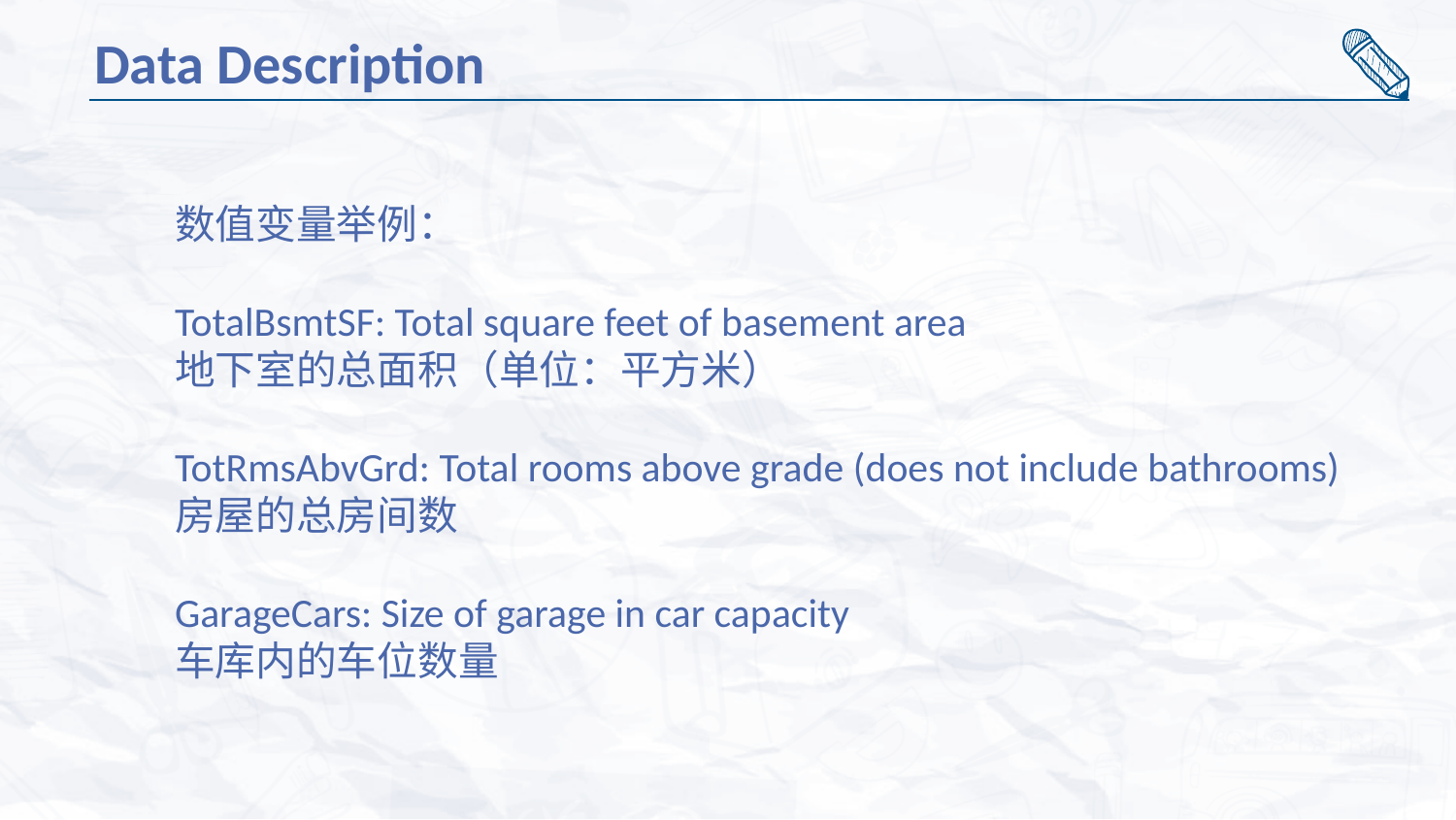

Data Description
数值变量举例：

TotalBsmtSF: Total square feet of basement area
地下室的总面积（单位：平方米）

TotRmsAbvGrd: Total rooms above grade (does not include bathrooms)
房屋的总房间数

GarageCars: Size of garage in car capacity
车库内的车位数量